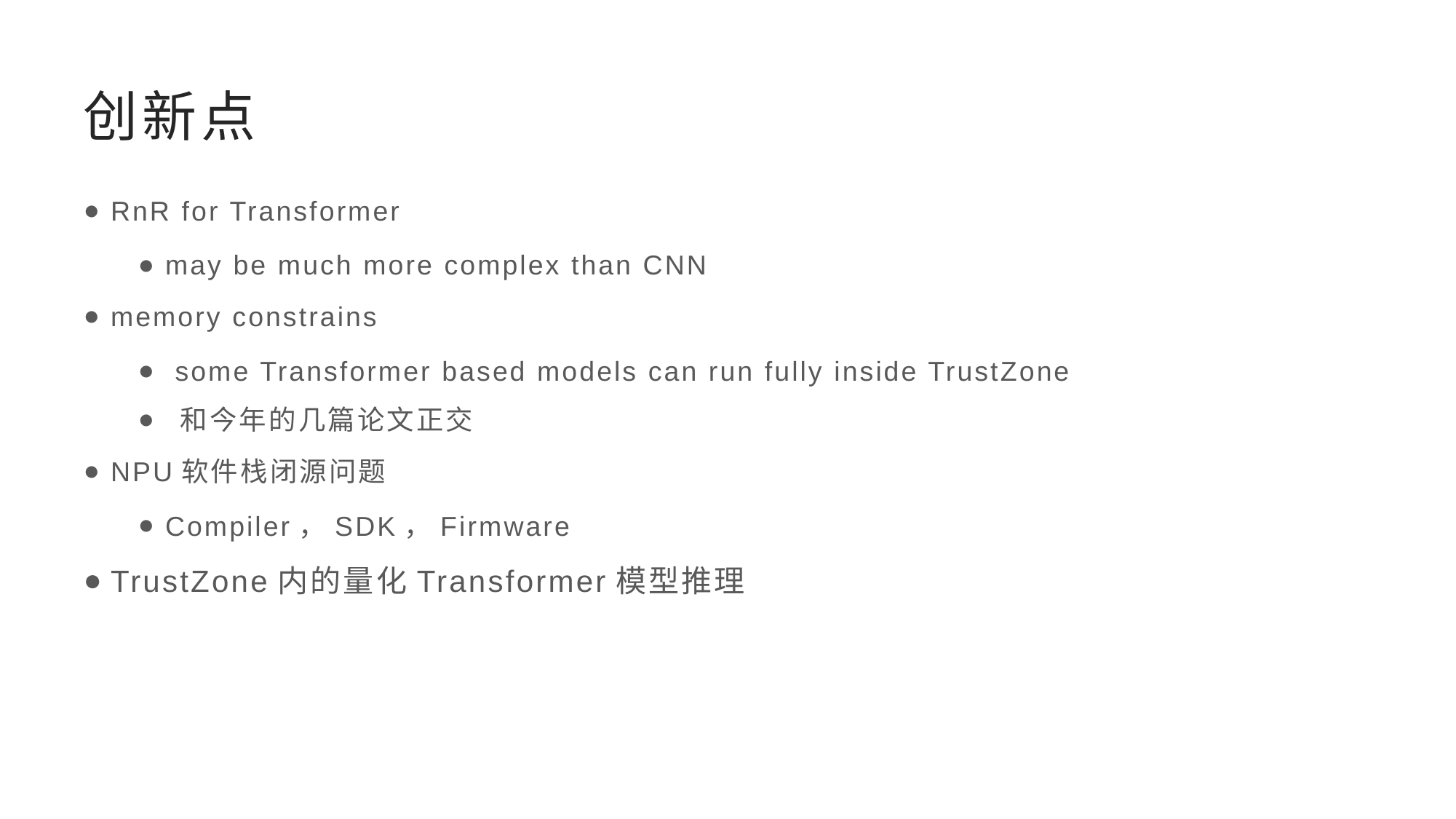

# 创新点
RnR for Transformer
may be much more complex than CNN
memory constrains
 some Transformer based models can run fully inside TrustZone
 和今年的几篇论文正交
NPU软件栈闭源问题
Compiler，SDK，Firmware
TrustZone内的量化Transformer模型推理